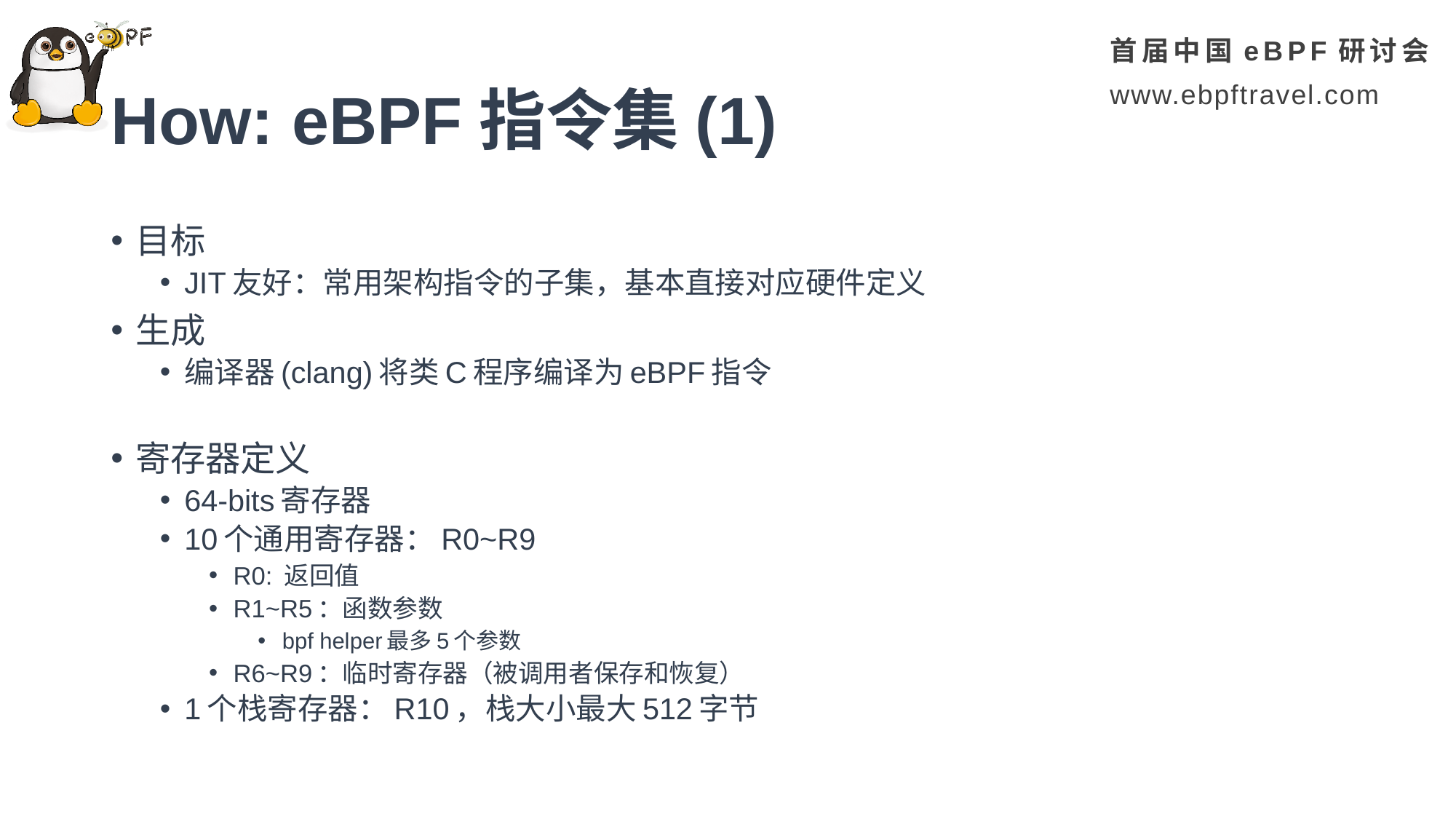

# How: eBPF指令集(1)
目标
JIT友好：常用架构指令的子集，基本直接对应硬件定义
生成
编译器(clang)将类C程序编译为eBPF指令

寄存器定义
64-bits寄存器
10个通用寄存器：R0~R9
R0: 返回值
R1~R5：函数参数
bpf helper最多5个参数
R6~R9：临时寄存器（被调用者保存和恢复）
1个栈寄存器：R10，栈大小最大512字节